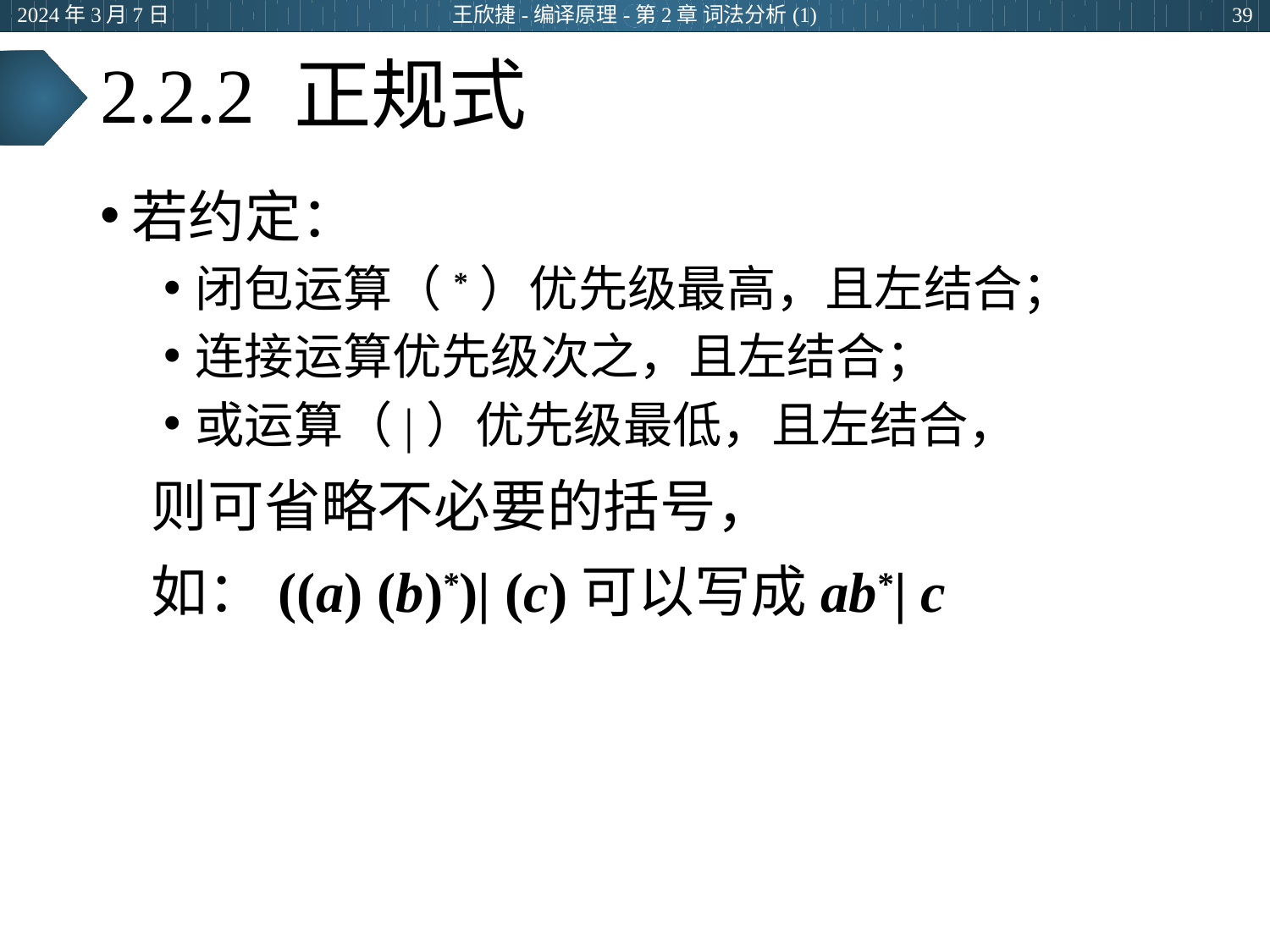

2024年3月7日
王欣捷-编译原理-第2章 词法分析(1)
39
# 2.2.2 正规式
若约定：
闭包运算（*）优先级最高，且左结合；
连接运算优先级次之，且左结合；
或运算（|）优先级最低，且左结合，
   则可省略不必要的括号，
   如：((a) (b)*)| (c)可以写成ab*| c